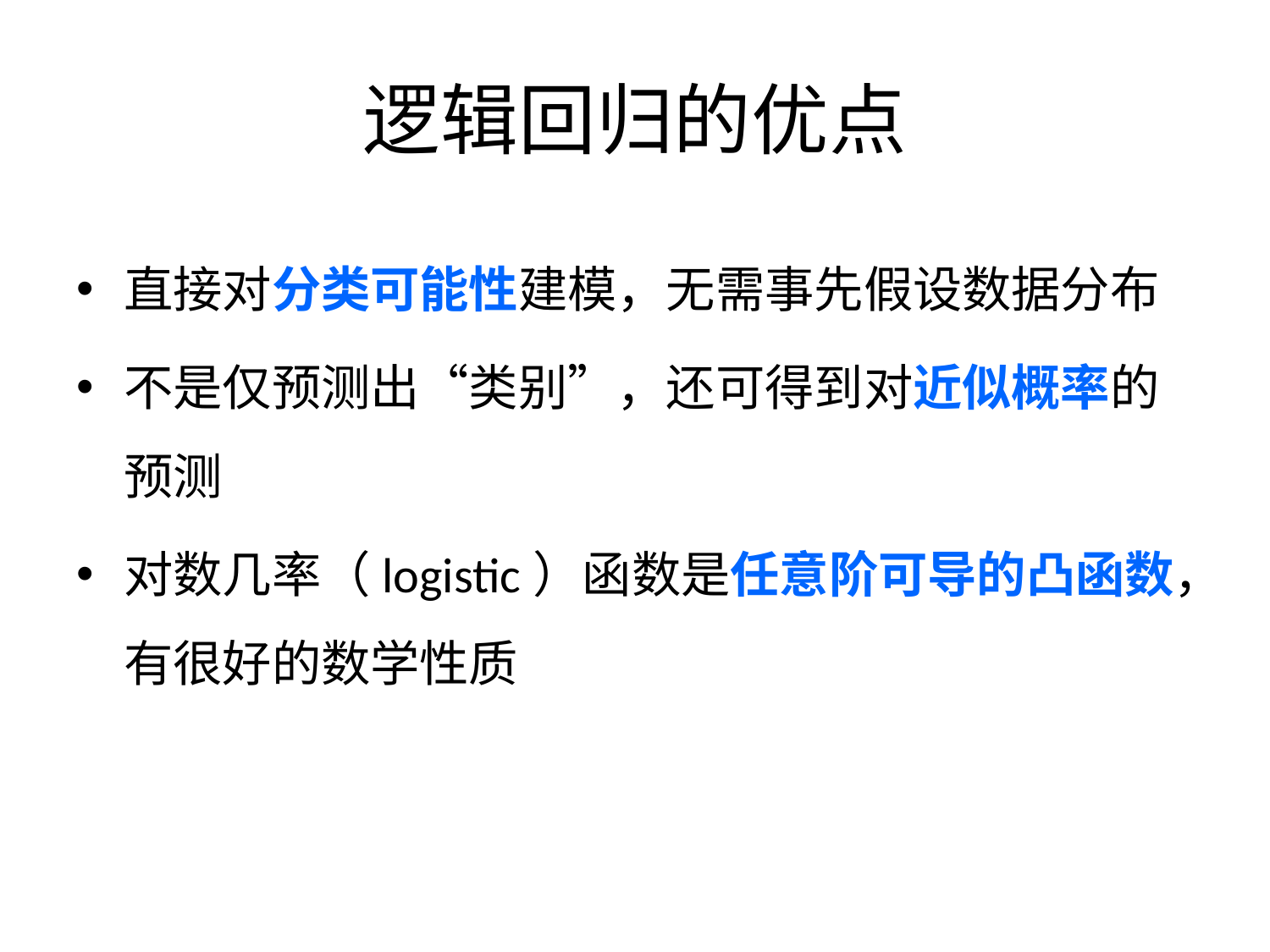

# 逻辑回归的优点
直接对分类可能性建模，无需事先假设数据分布
不是仅预测出“类别”，还可得到对近似概率的预测
对数几率（logistic）函数是任意阶可导的凸函数，有很好的数学性质